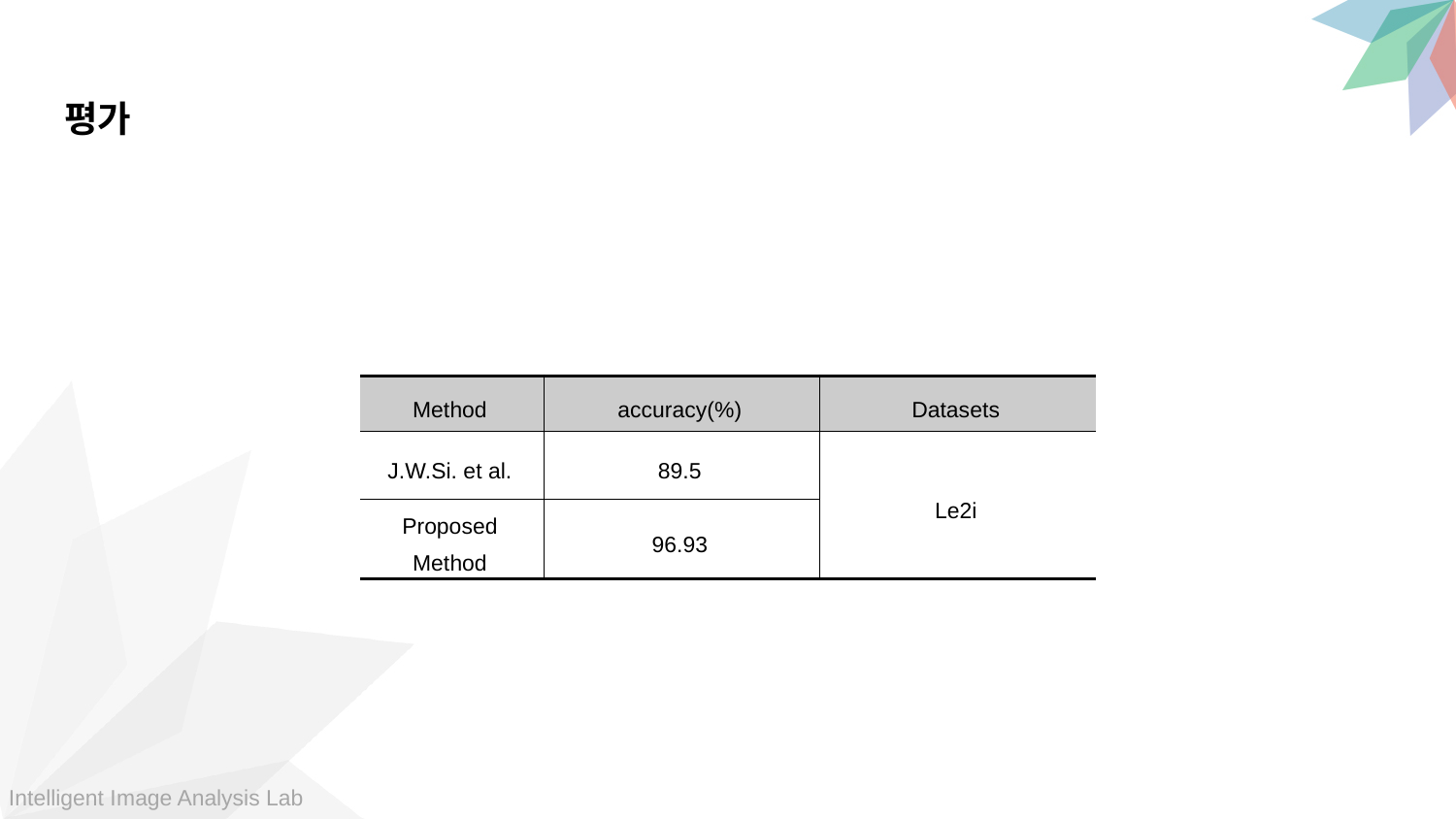

평가
| Method | accuracy(%) | Datasets |
| --- | --- | --- |
| J.W.Si. et al. | 89.5 | Le2i |
| Proposed Method | 96.93 |  |